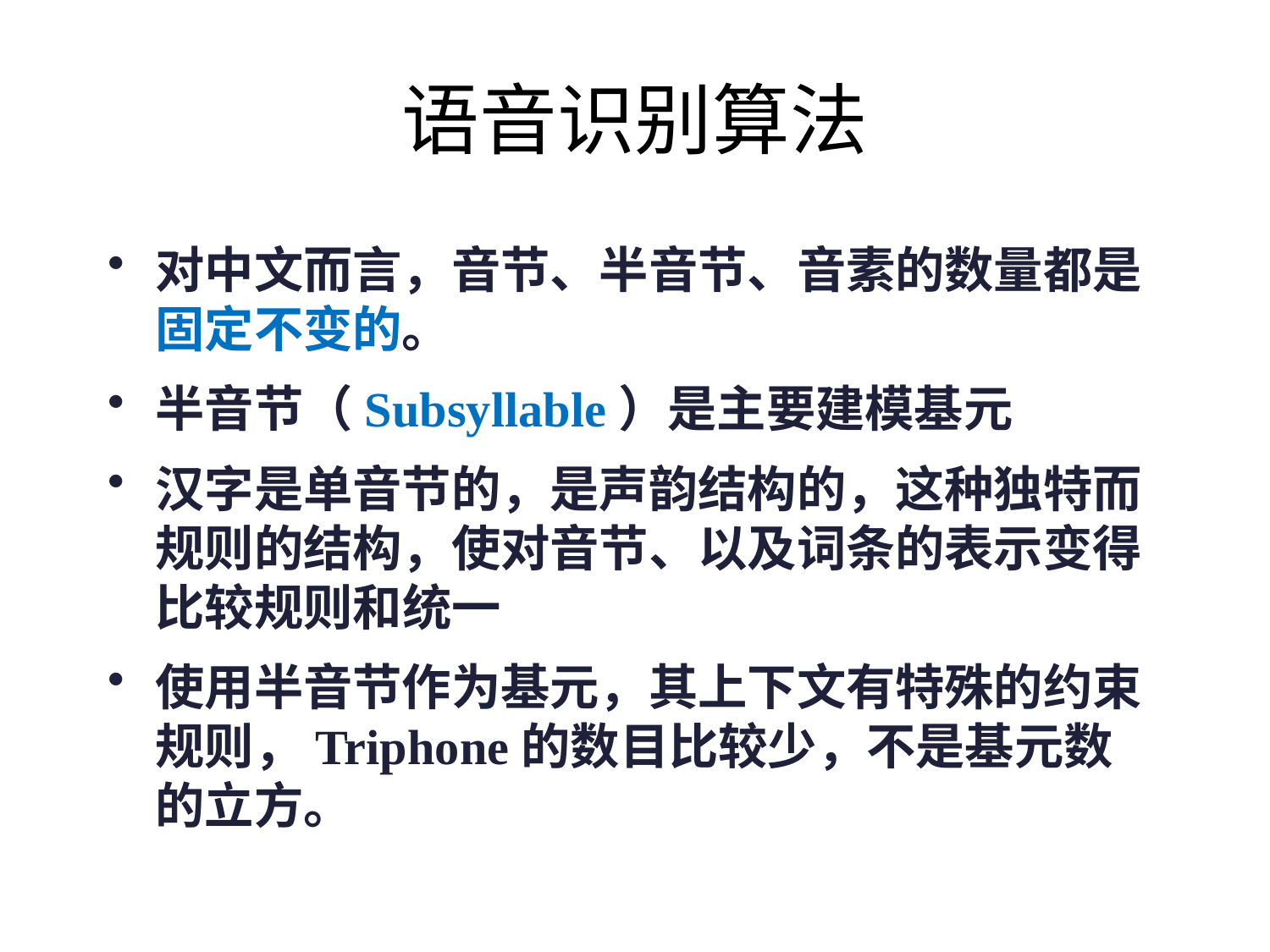

# 语音识别算法
对中文而言，音节、半音节、音素的数量都是固定不变的。
半音节（Subsyllable）是主要建模基元
汉字是单音节的，是声韵结构的，这种独特而规则的结构，使对音节、以及词条的表示变得比较规则和统一
使用半音节作为基元，其上下文有特殊的约束规则，Triphone的数目比较少，不是基元数的立方。